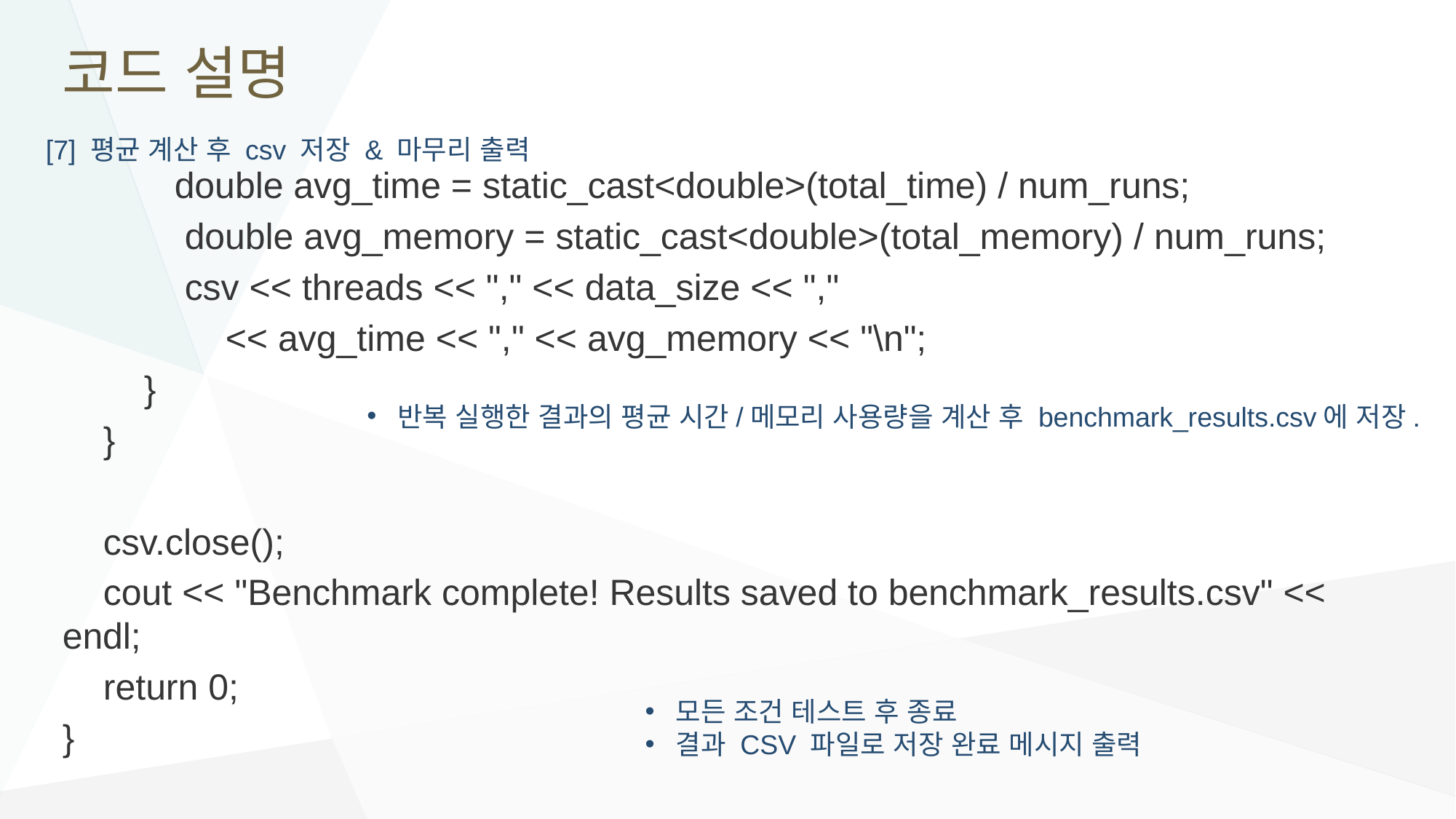

# 코드 설명
[7] 평균 계산 후 csv 저장 & 마무리 출력
           double avg_time = static_cast<double>(total_time) / num_runs;
            double avg_memory = static_cast<double>(total_memory) / num_runs;
            csv << threads << "," << data_size << ","
                << avg_time << "," << avg_memory << "\n";
        }
    }

    csv.close();
    cout << "Benchmark complete! Results saved to benchmark_results.csv" << endl;
    return 0;
}
반복 실행한 결과의 평균 시간/메모리 사용량을 계산 후 benchmark_results.csv에 저장.
모든 조건 테스트 후 종료
결과 CSV 파일로 저장 완료 메시지 출력